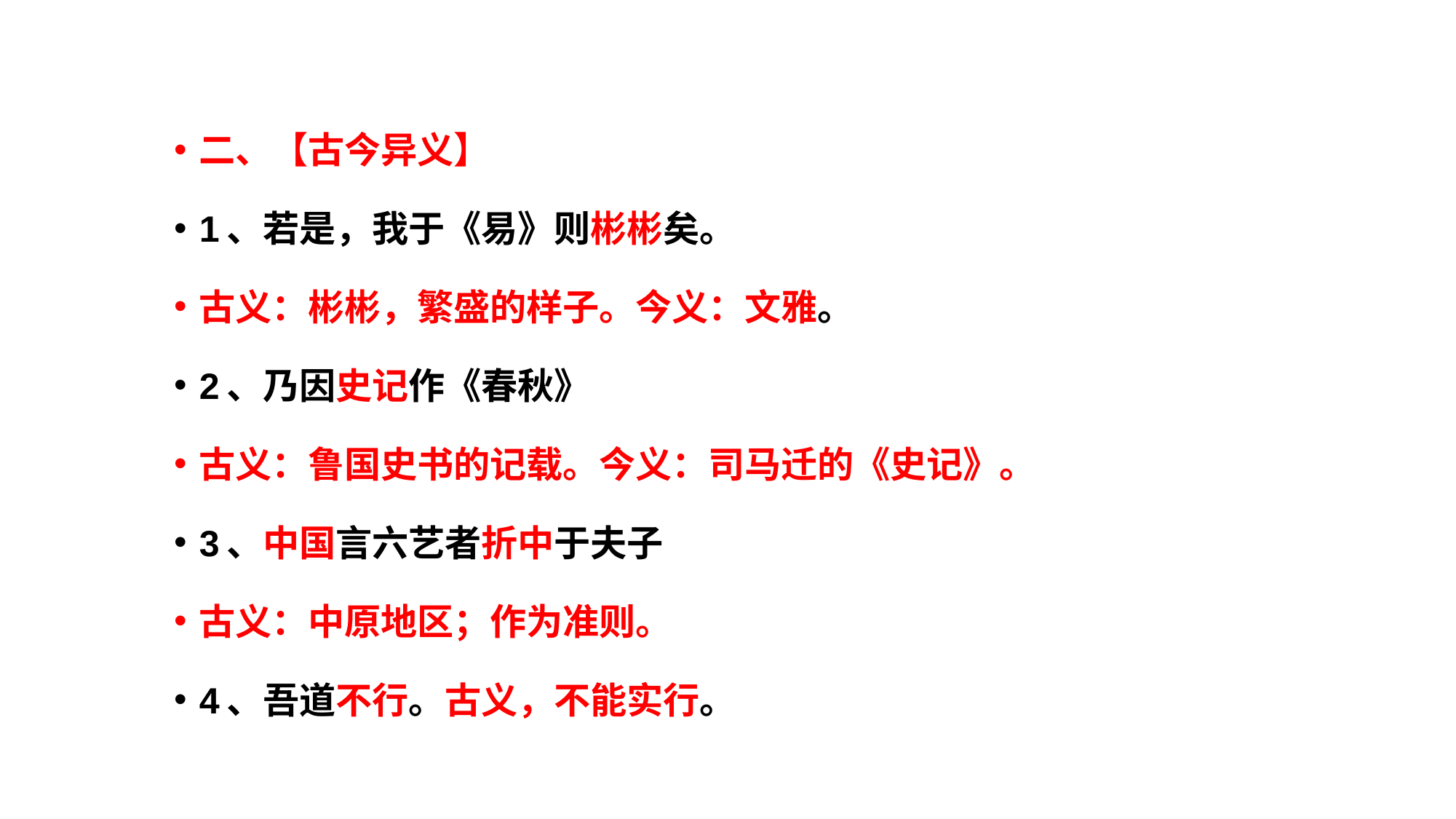

二、【古今异义】
1、若是，我于《易》则彬彬矣。
古义：彬彬，繁盛的样子。今义：文雅。
2、乃因史记作《春秋》
古义：鲁国史书的记载。今义：司马迁的《史记》。
3、中国言六艺者折中于夫子
古义：中原地区；作为准则。
4、吾道不行。古义，不能实行。